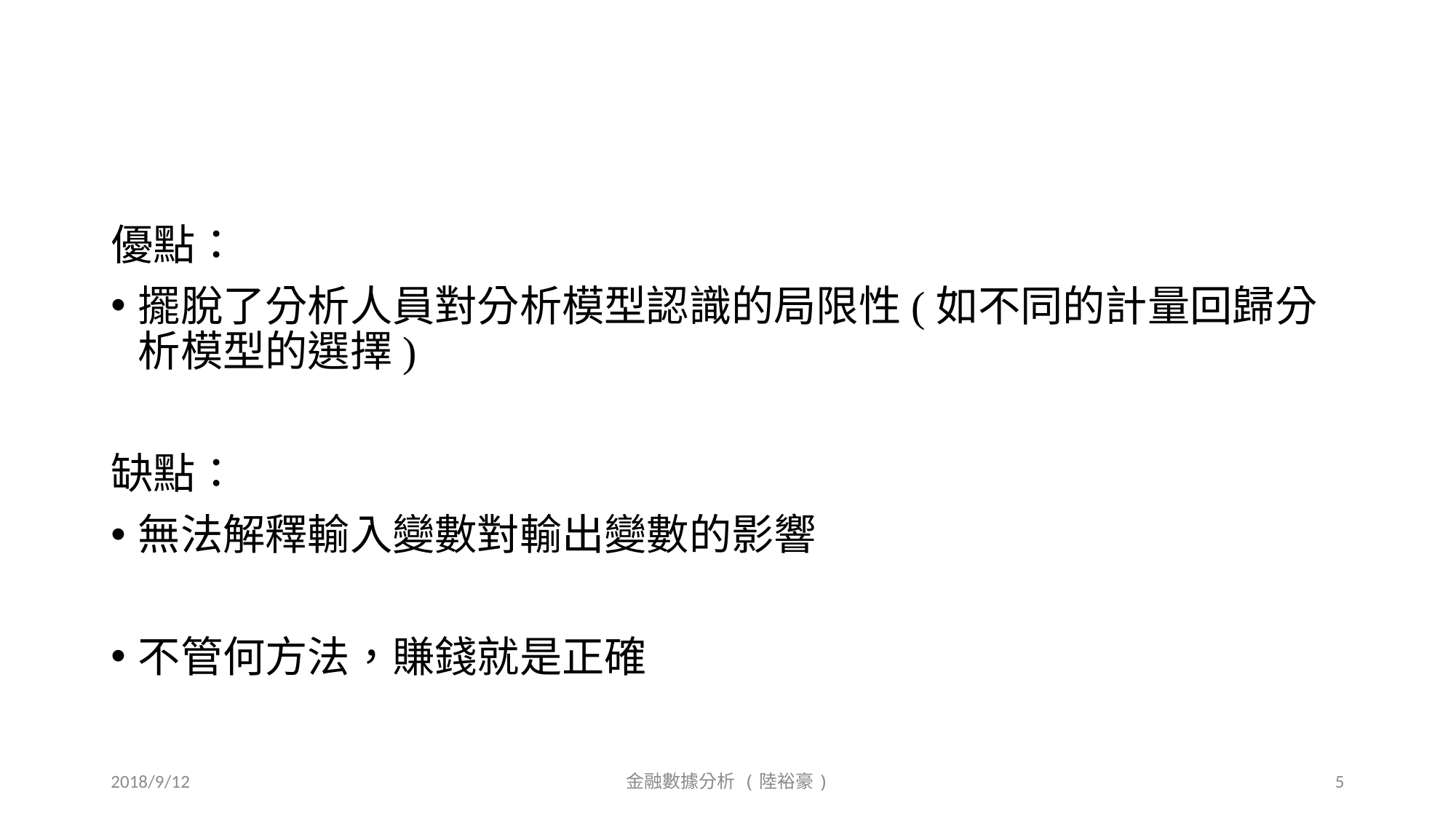

#
優點：
擺脫了分析人員對分析模型認識的局限性(如不同的計量回歸分析模型的選擇)

缺點：
無法解釋輸入變數對輸出變數的影響

不管何方法，賺錢就是正確
2018/9/12
金融數據分析 (陸裕豪)
5